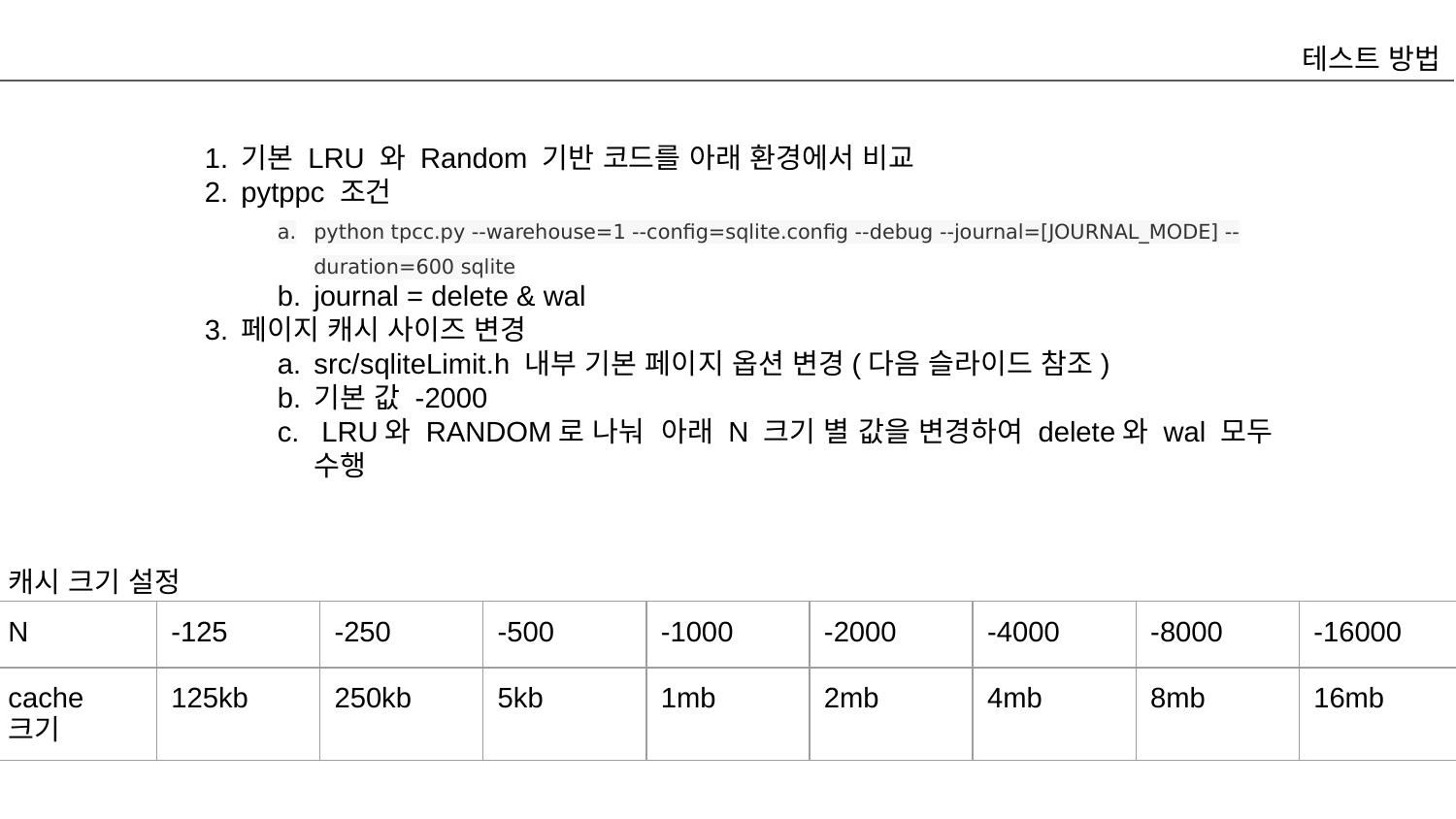

테스트 방법
기본 LRU 와 Random 기반 코드를 아래 환경에서 비교
pytppc 조건
python tpcc.py --warehouse=1 --config=sqlite.config --debug --journal=[JOURNAL_MODE] --duration=600 sqlite
journal = delete & wal
페이지 캐시 사이즈 변경
src/sqliteLimit.h 내부 기본 페이지 옵션 변경(다음 슬라이드 참조)
기본 값 -2000
 LRU와 RANDOM로 나눠  아래 N 크기 별 값을 변경하여 delete와 wal 모두 수행

캐시 크기 설정
| N | -125 | -250 | -500 | -1000 | -2000 | -4000 | -8000 | -16000 |
| --- | --- | --- | --- | --- | --- | --- | --- | --- |
| cache크기 | 125kb | 250kb | 5kb | 1mb | 2mb | 4mb | 8mb | 16mb |